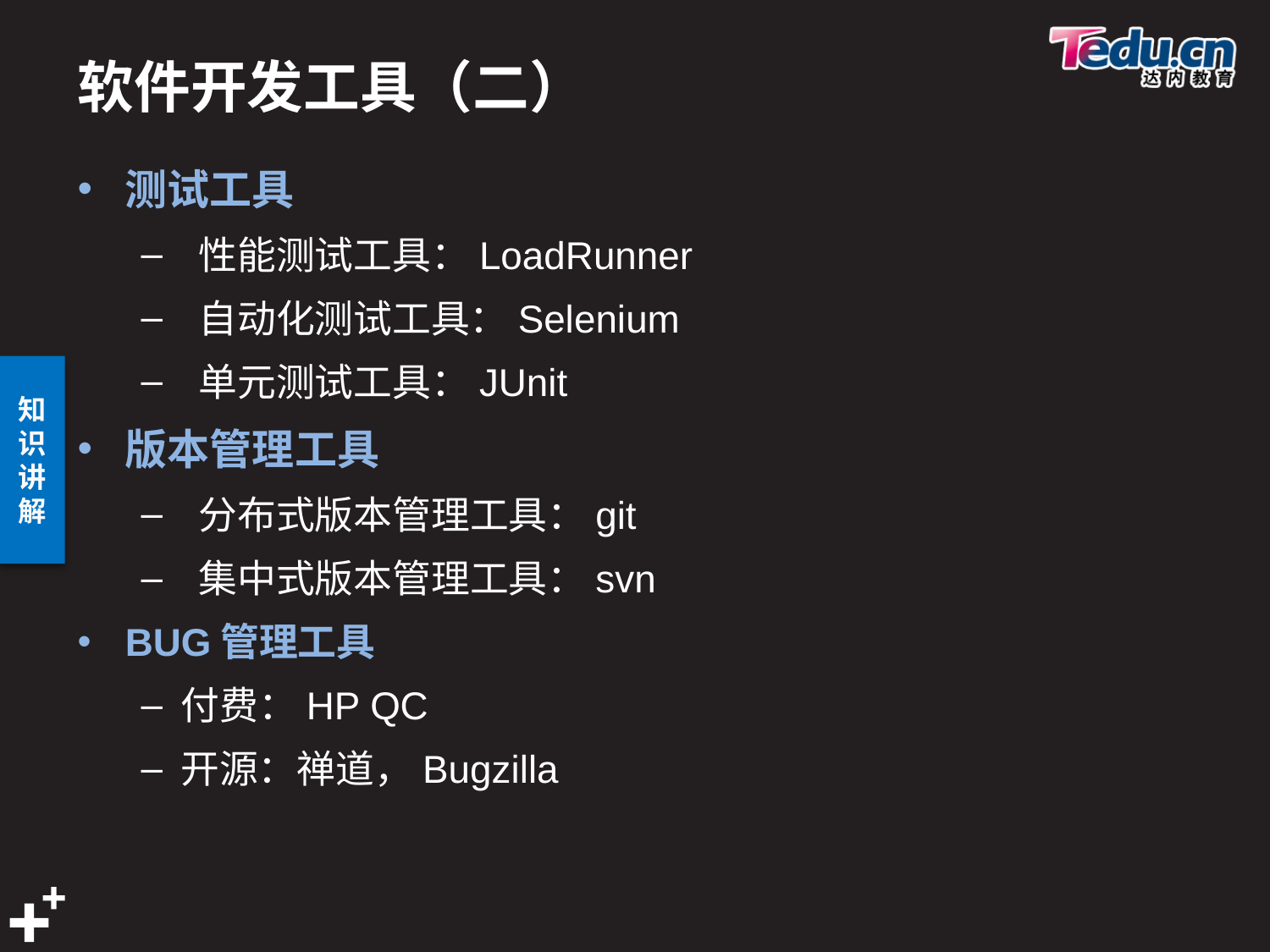

# 软件开发工具（二）
测试工具
 性能测试工具：LoadRunner
 自动化测试工具：Selenium
 单元测试工具：JUnit
版本管理工具
 分布式版本管理工具：git
 集中式版本管理工具：svn
BUG管理工具
付费：HP QC
开源：禅道，Bugzilla